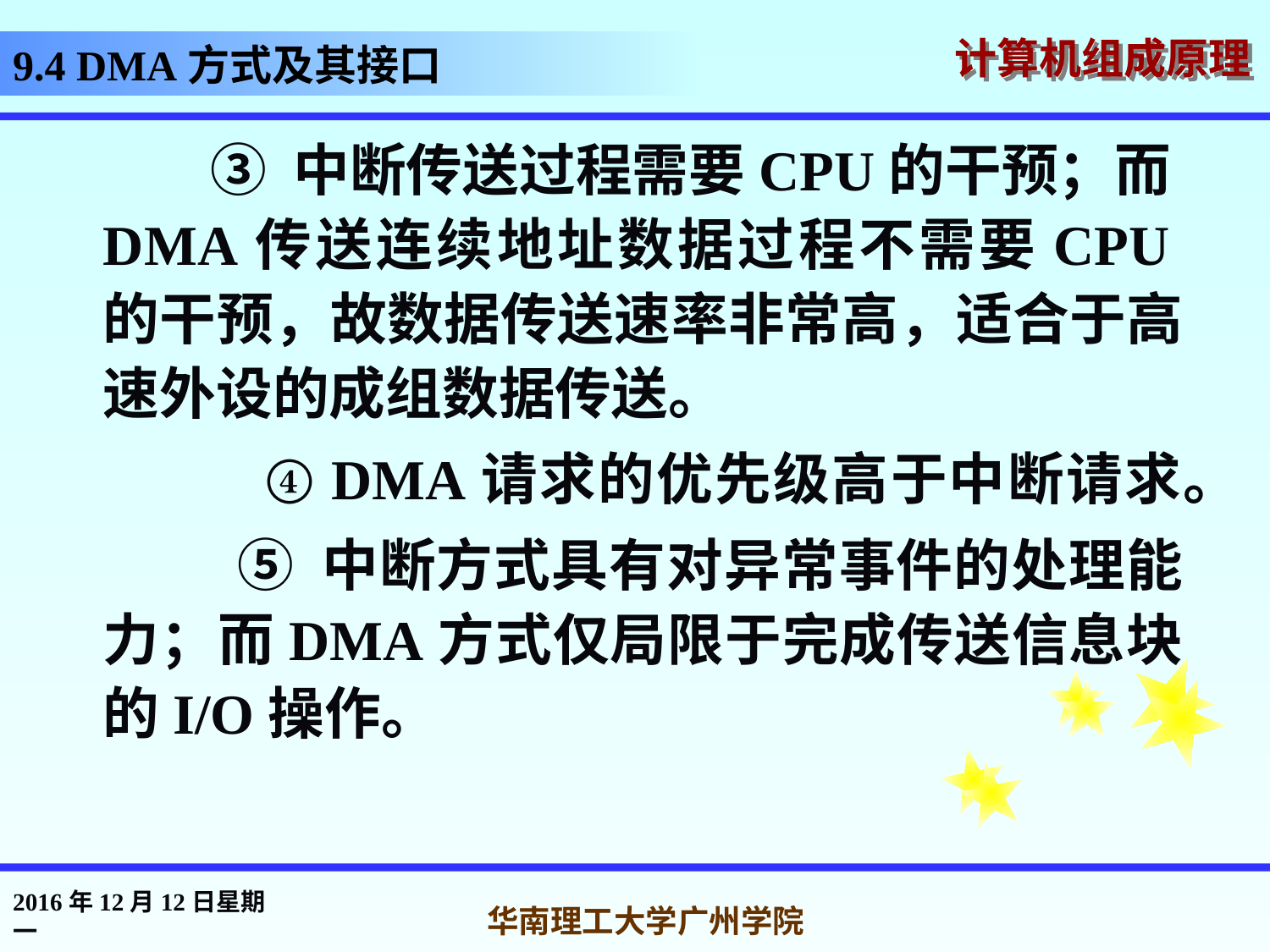

# 9.4 DMA方式及其接口
            ③ 中断传送过程需要CPU的干预；而DMA传送连续地址数据过程不需要CPU的干预，故数据传送速率非常高，适合于高速外设的成组数据传送。
             ④ DMA请求的优先级高于中断请求。
             ⑤ 中断方式具有对异常事件的处理能力；而DMA方式仅局限于完成传送信息块的I/O操作。
2016年12月12日星期一
华南理工大学广州学院